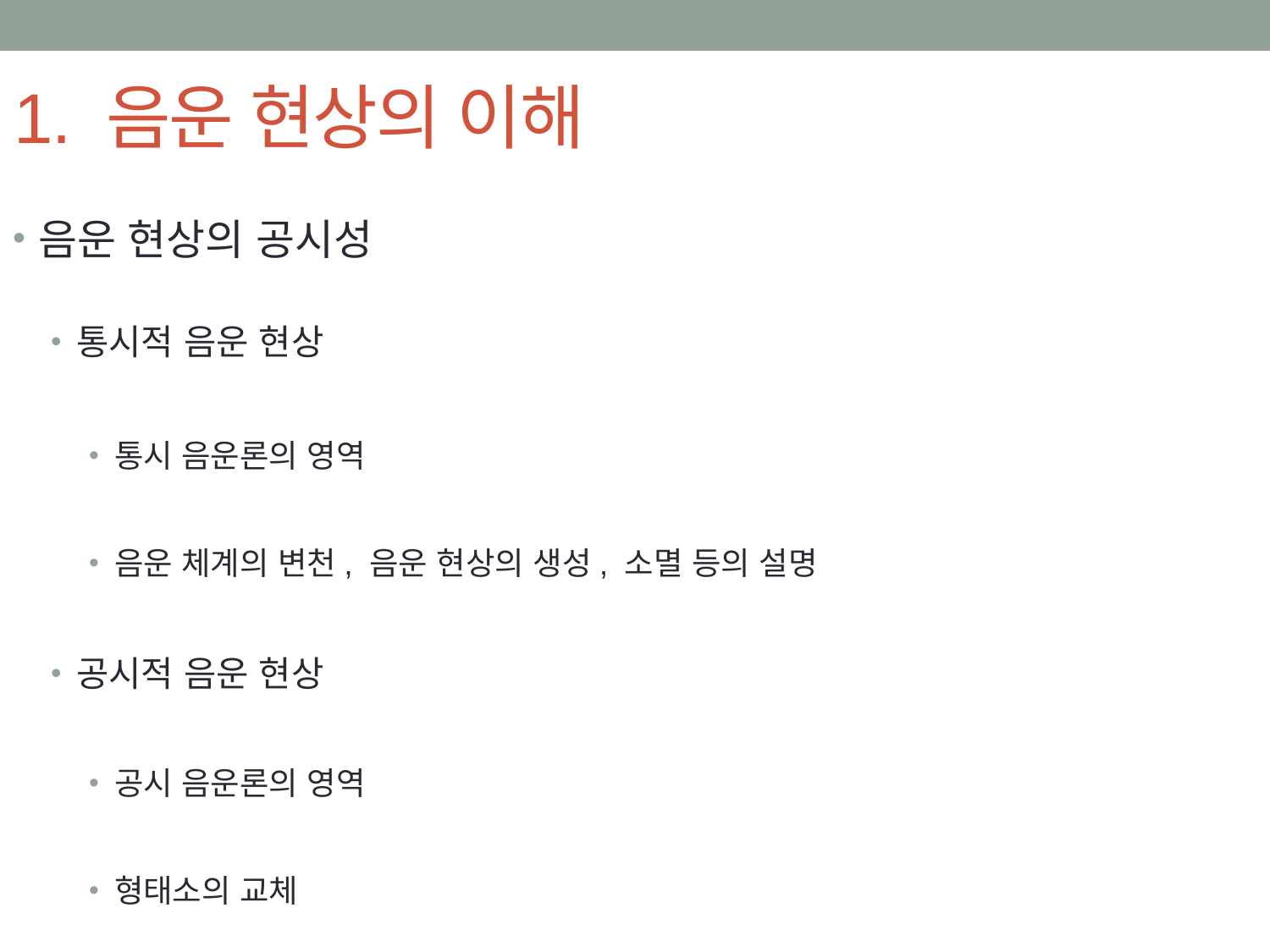

# 1. 음운 현상의 이해
음운 현상의 공시성

통시적 음운 현상

통시 음운론의 영역

음운 체계의 변천, 음운 현상의 생성, 소멸 등의 설명

공시적 음운 현상

공시 음운론의 영역

형태소의 교체